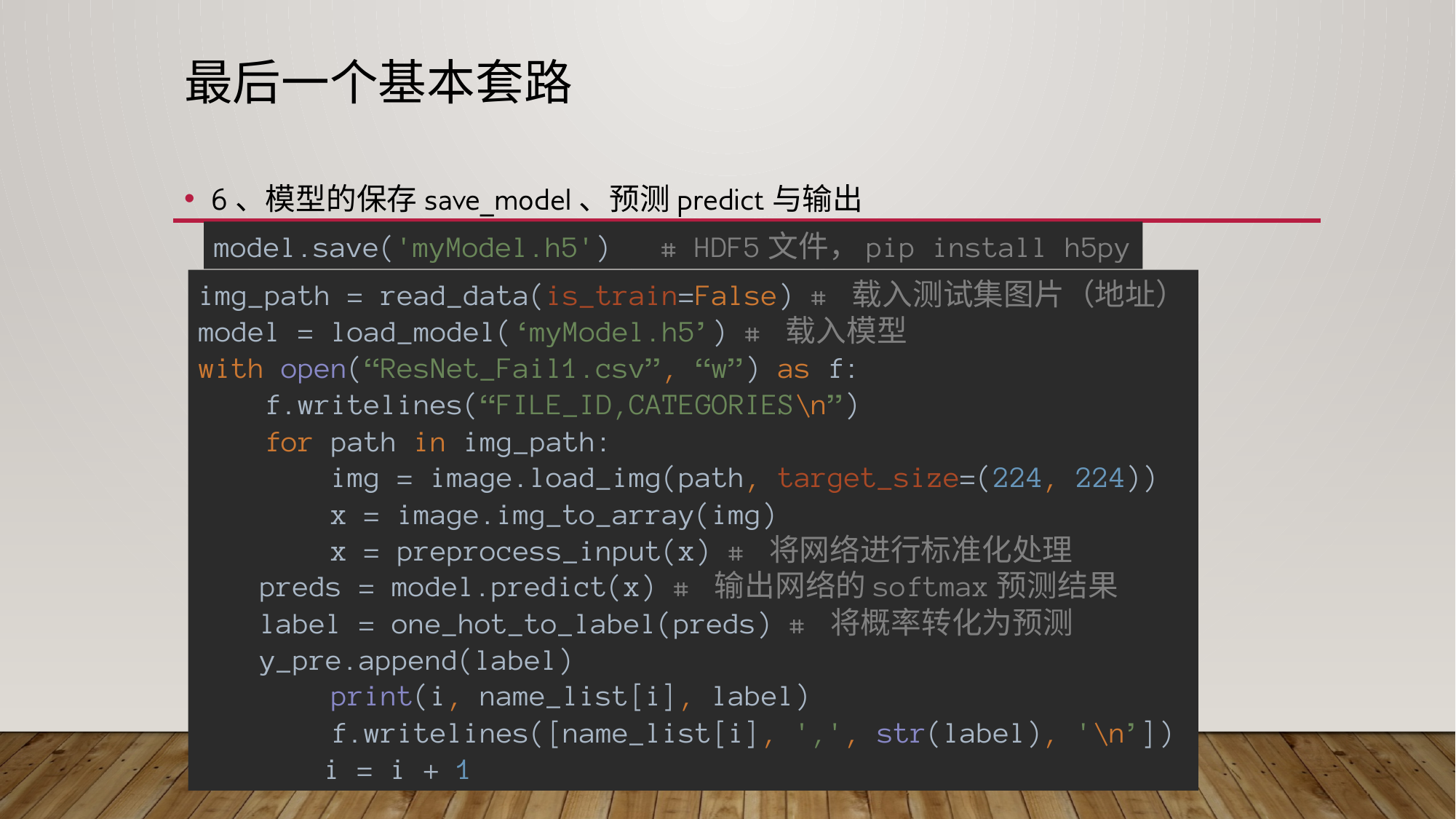

# 最后一个基本套路
6、模型的保存save_model、预测predict与输出

model.save('myModel.h5')   # HDF5文件，pip install h5py
img_path = read_data(is_train=False) # 载入测试集图片（地址）
model = load_model(‘myModel.h5’) # 载入模型
with open(“ResNet_Fail1.csv”, “w”) as f:
    f.writelines(“FILE_ID,CATEGORIES\n”)
    for path in img_path:
        img = image.load_img(path, target_size=(224, 224))
        x = image.img_to_array(img)
        x = preprocess_input(x) # 将网络进行标准化处理
        preds = model.predict(x) # 输出网络的softmax预测结果
        label = one_hot_to_label(preds) # 将概率转化为预测
        y_pre.append(label)
        print(i, name_list[i], label)
        f.writelines([name_list[i], ',', str(label), '\n’])
	 i = i + 1